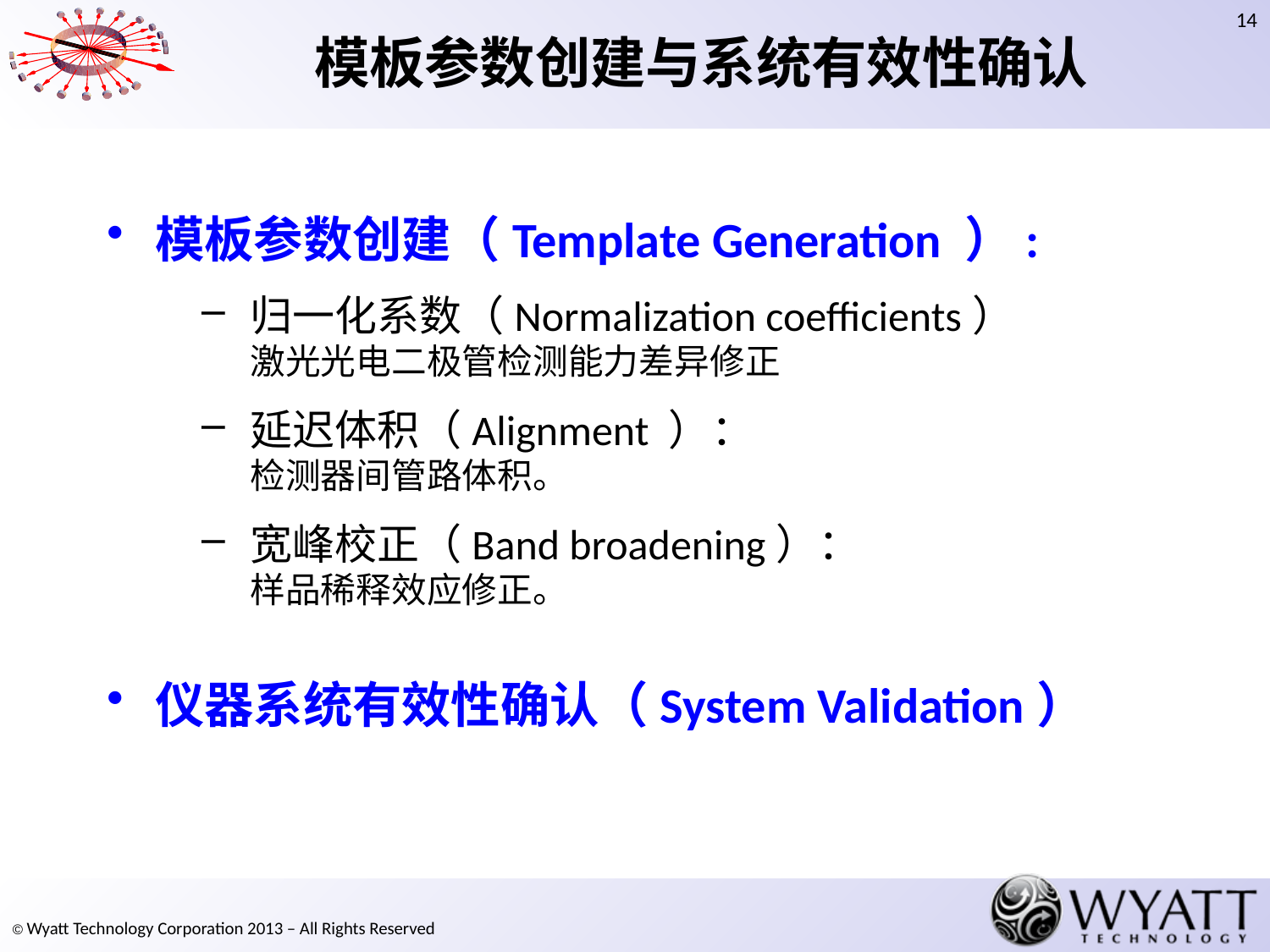

# 模板参数创建与系统有效性确认
模板参数创建（Template Generation ）:
归一化系数（Normalization coefficients）
激光光电二极管检测能力差异修正
延迟体积（Alignment ）：
检测器间管路体积。
宽峰校正（Band broadening）：
样品稀释效应修正。
仪器系统有效性确认（System Validation）